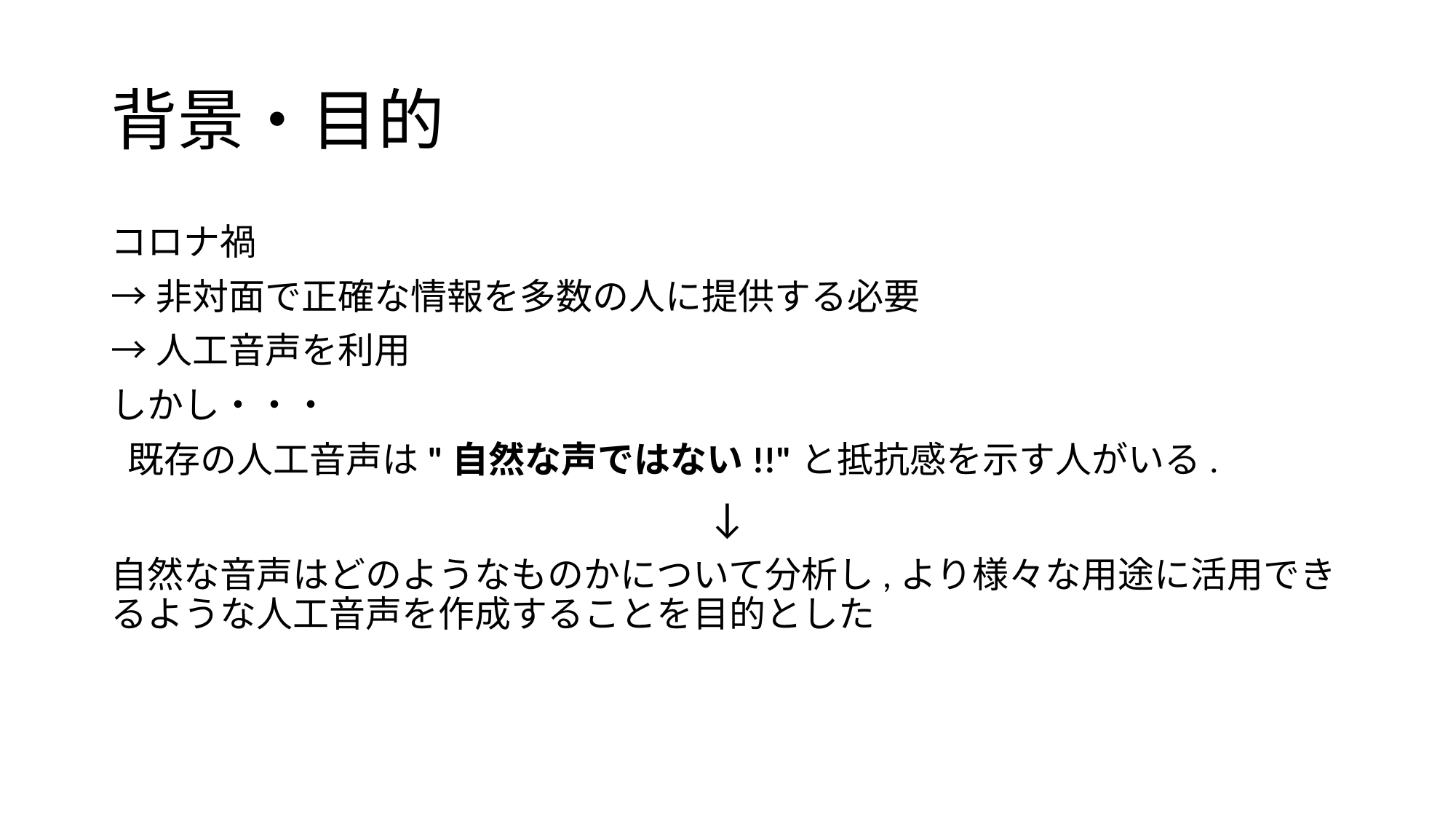

# 背景・目的
コロナ禍
→非対面で正確な情報を多数の人に提供する必要
→人工音声を利用
しかし・・・
 既存の人工音声は"自然な声ではない!!"と抵抗感を示す人がいる.
↓
自然な音声はどのようなものかについて分析し,より様々な用途に活用できるような人工音声を作成することを目的とした